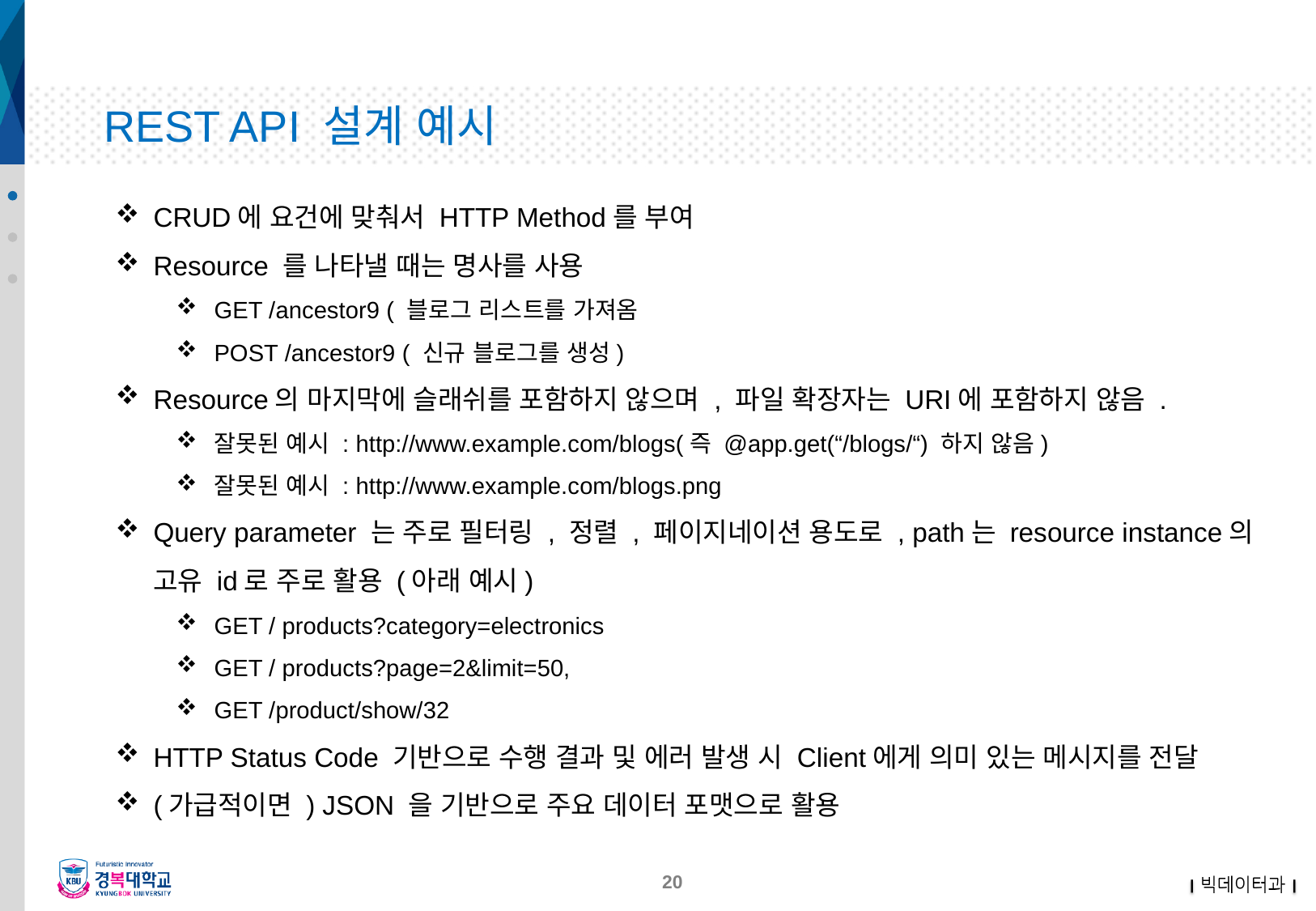

# REST API 설계 예시
CRUD에 요건에 맞춰서 HTTP Method를 부여
Resource 를 나타낼 때는 명사를 사용
GET /ancestor9 ( 블로그 리스트를 가져옴
POST /ancestor9 ( 신규 블로그를 생성)
Resource의 마지막에 슬래쉬를 포함하지 않으며 , 파일 확장자는 URI에 포함하지 않음 .
잘못된 예시 : http://www.example.com/blogs(즉 @app.get(“/blogs/“) 하지 않음)
잘못된 예시 : http://www.example.com/blogs.png
Query parameter 는 주로 필터링 , 정렬 , 페이지네이션 용도로 , path는 resource instance의 고유 id로 주로 활용 (아래 예시)
GET / products?category=electronics
GET / products?page=2&limit=50,
GET /product/show/32
HTTP Status Code 기반으로 수행 결과 및 에러 발생 시 Client에게 의미 있는 메시지를 전달
(가급적이면 ) JSON 을 기반으로 주요 데이터 포맷으로 활용